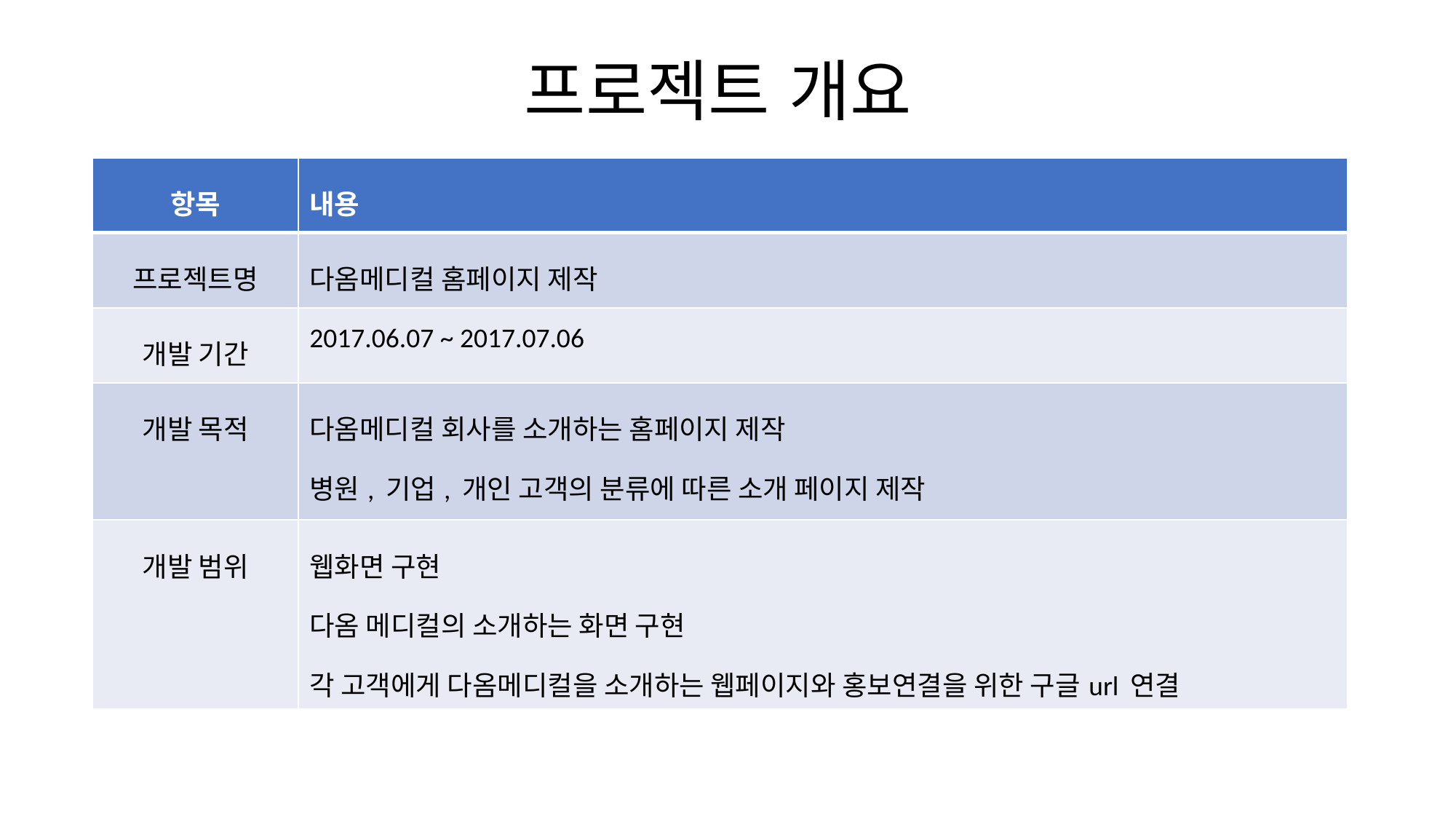

프로젝트 개요
| 항목 | 내용 |
| --- | --- |
| 프로젝트명 | 다옴메디컬 홈페이지 제작 |
| 개발 기간 | 2017.06.07 ~ 2017.07.06 |
| 개발 목적 | 다옴메디컬 회사를 소개하는 홈페이지 제작 병원, 기업, 개인 고객의 분류에 따른 소개 페이지 제작 |
| 개발 범위 | 웹화면 구현 다옴 메디컬의 소개하는 화면 구현 각 고객에게 다옴메디컬을 소개하는 웹페이지와 홍보연결을 위한 구글url 연결 |